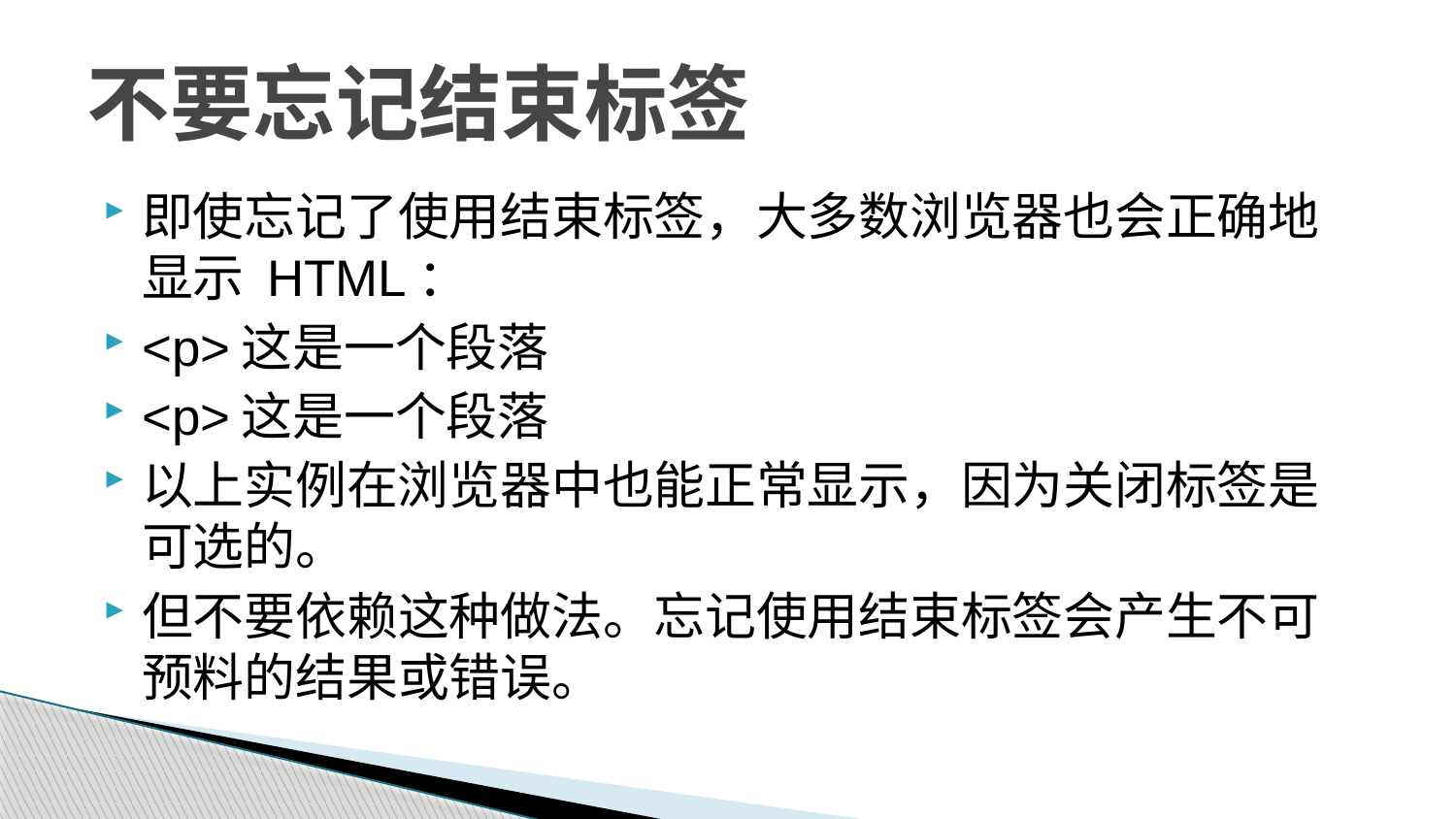

# 不要忘记结束标签
即使忘记了使用结束标签，大多数浏览器也会正确地显示 HTML：
<p>这是一个段落
<p>这是一个段落
以上实例在浏览器中也能正常显示，因为关闭标签是可选的。
但不要依赖这种做法。忘记使用结束标签会产生不可预料的结果或错误。